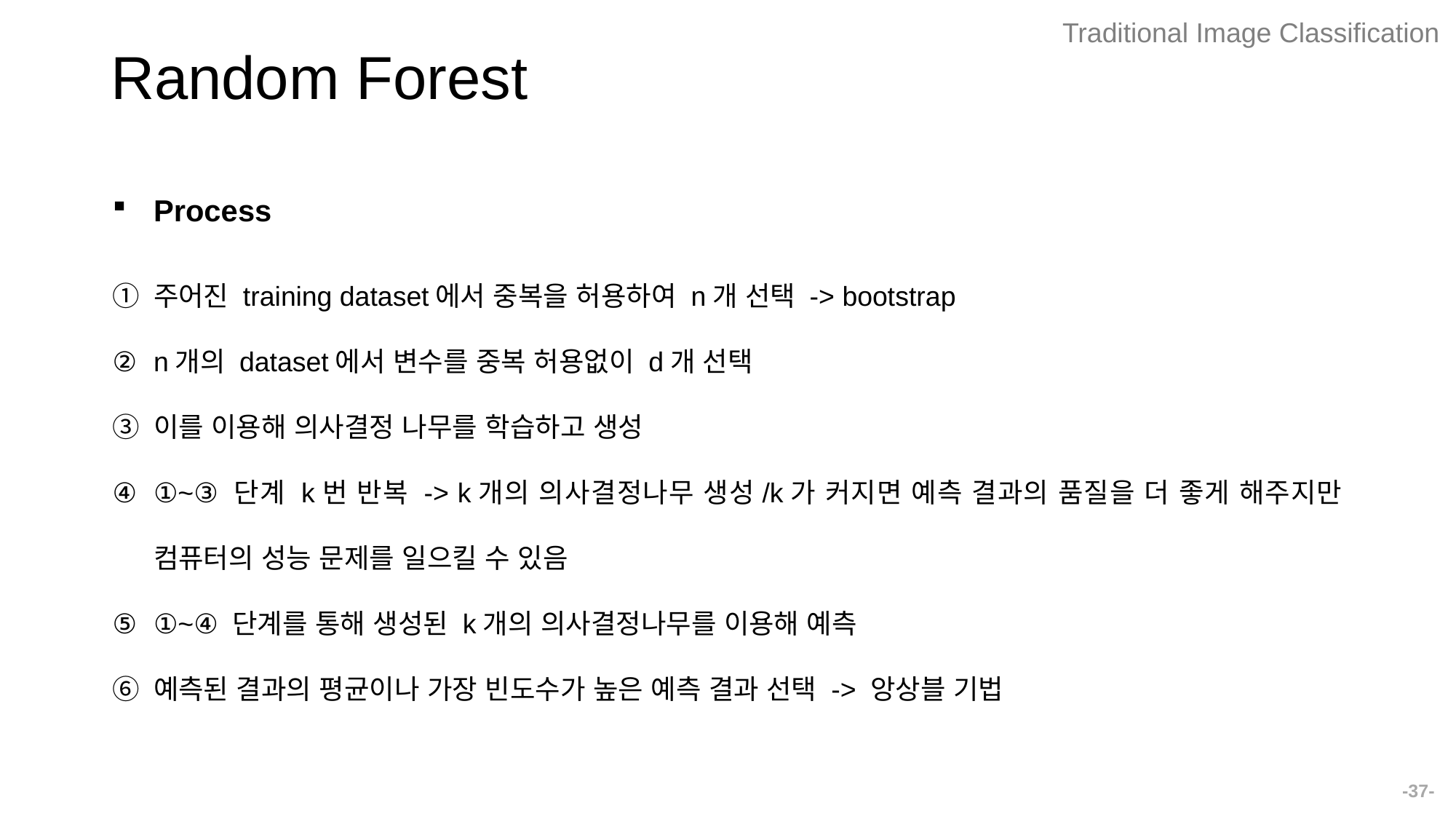

Traditional Image Classification
Random Forest
Process

주어진 training dataset에서 중복을 허용하여 n개 선택 -> bootstrap
n개의 dataset에서 변수를 중복 허용없이 d개 선택
이를 이용해 의사결정 나무를 학습하고 생성
①~③ 단계 k번 반복 -> k개의 의사결정나무 생성/k가 커지면 예측 결과의 품질을 더 좋게 해주지만 컴퓨터의 성능 문제를 일으킬 수 있음
①~④ 단계를 통해 생성된 k개의 의사결정나무를 이용해 예측
예측된 결과의 평균이나 가장 빈도수가 높은 예측 결과 선택 -> 앙상블 기법
-37-